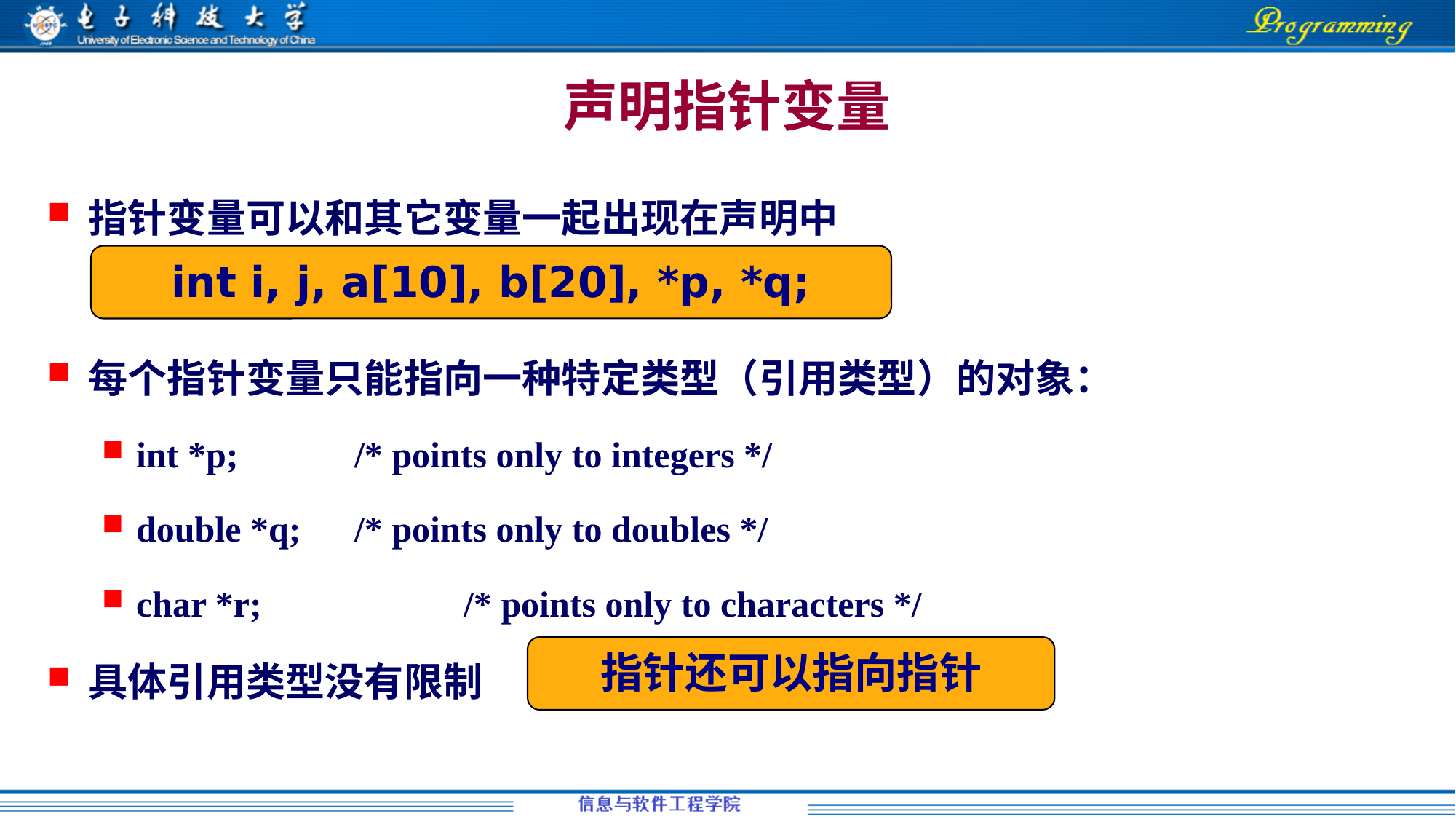

# 声明指针变量
指针变量可以和其它变量一起出现在声明中

每个指针变量只能指向一种特定类型（引用类型）的对象：
int *p;		/* points only to integers */
double *q;	/* points only to doubles */
char *r;		/* points only to characters */
具体引用类型没有限制
int i, j, a[10], b[20], *p, *q;
指针还可以指向指针